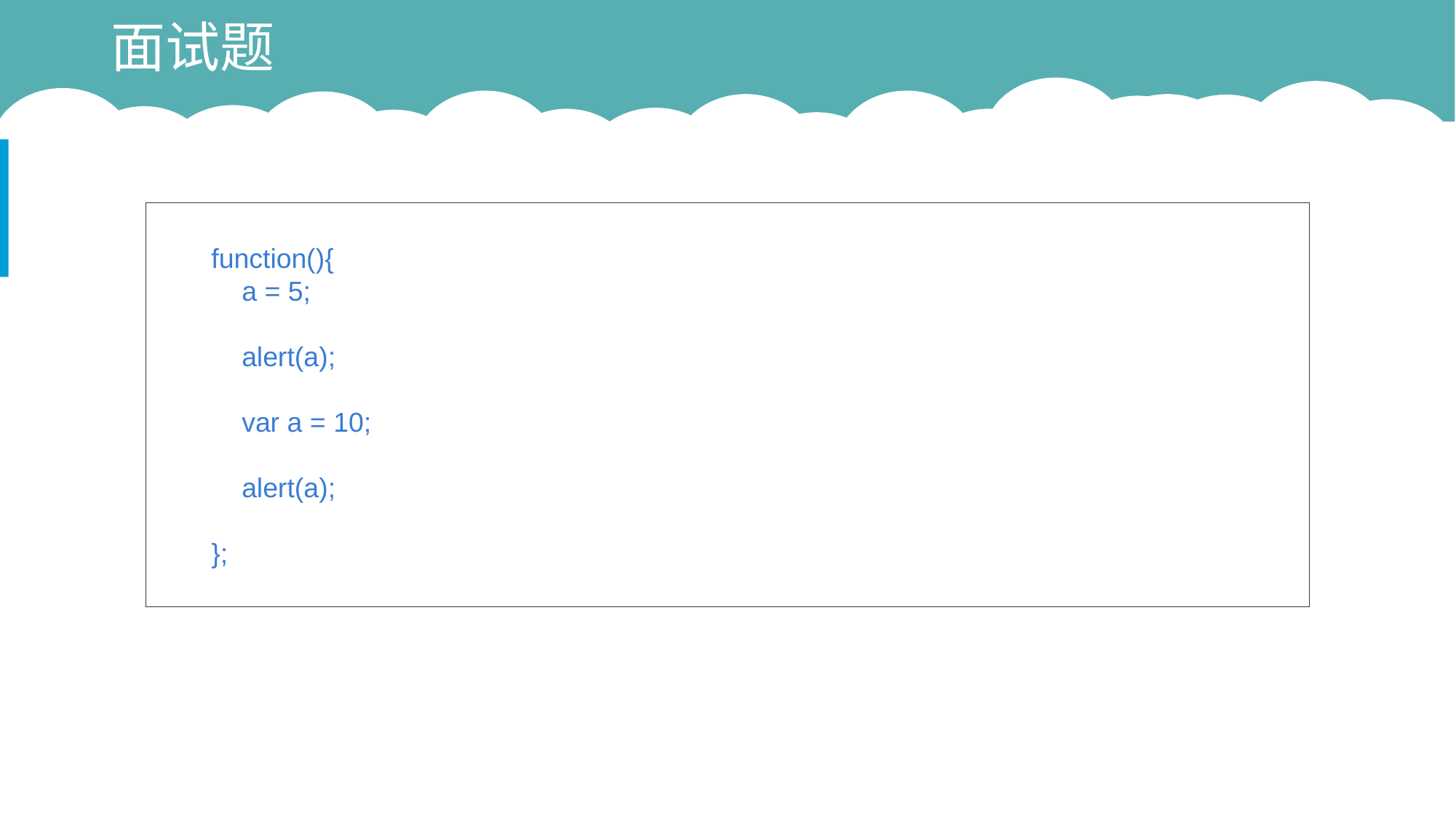

# 面试题

function(){
    a = 5;

    alert(a);

    var a = 10;

    alert(a);

};